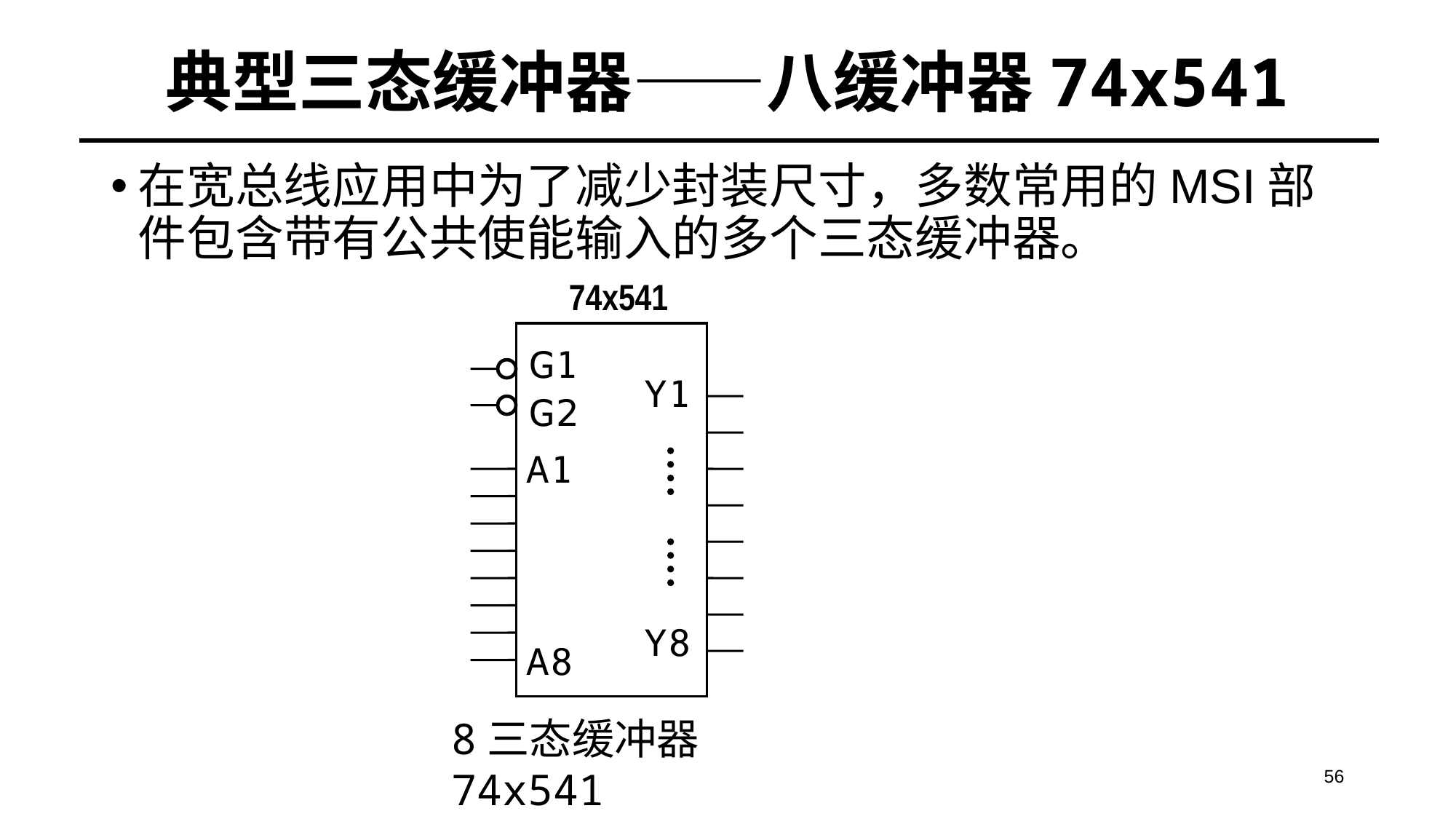

# 典型三态缓冲器——八缓冲器74x541
在宽总线应用中为了减少封装尺寸，多数常用的MSI部件包含带有公共使能输入的多个三态缓冲器。
74x541

G1
G2

Y1

Y8

A1

A8

8三态缓冲器74x541
56